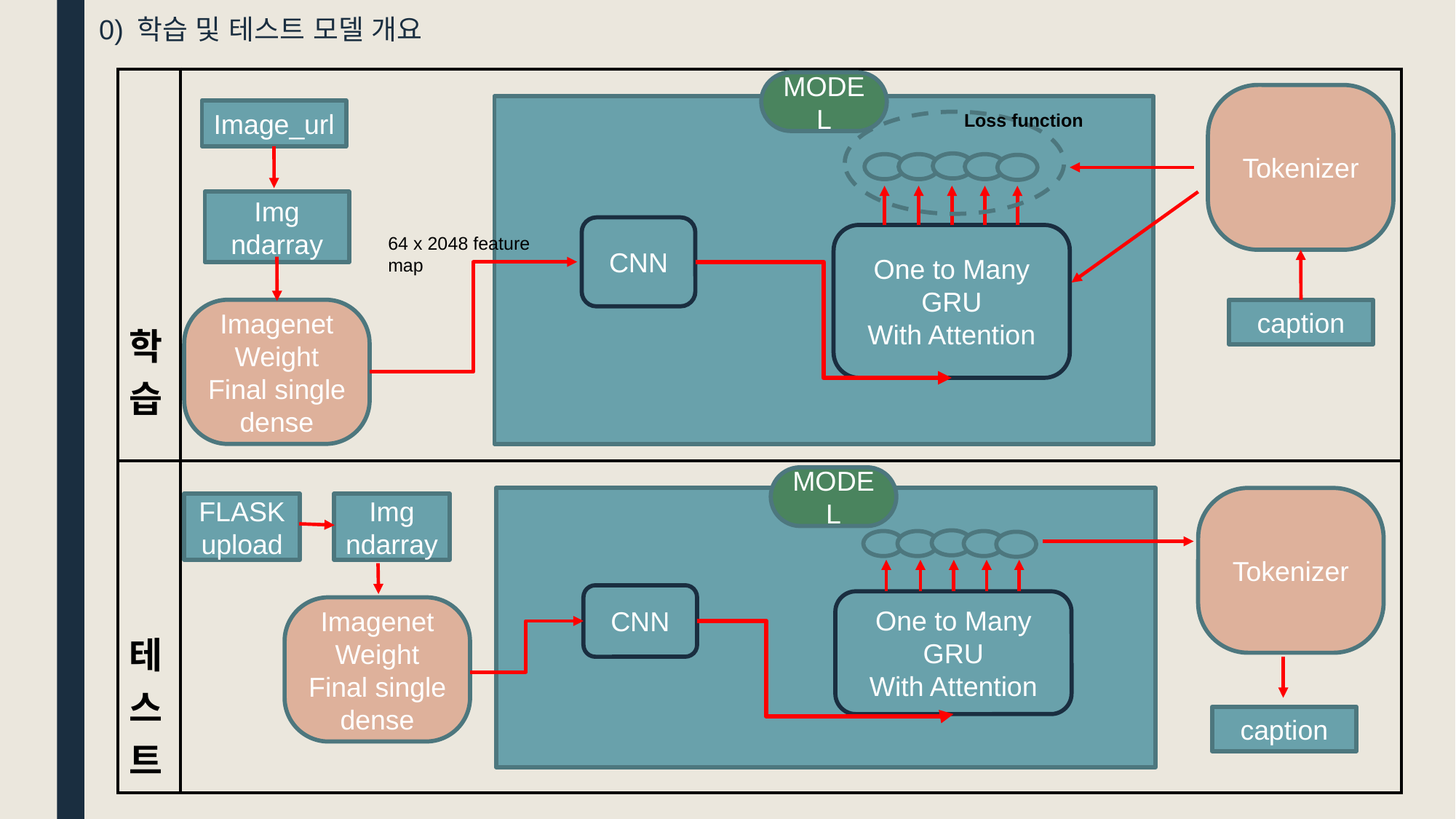

# 0) 학습 및 테스트 모델 개요
| 학습 |  |
| --- | --- |
| 테스트 |  |
MODEL

CNN
One to Many
GRU
With Attention

Tokenizer
Image_url
Img
ndarray
64 x 2048 feature map
Imagenet
Weight
Final single
dense
caption
Loss function

MODEL

CNN
One to Many
GRU
With Attention
Tokenizer
FLASK
upload
Img
ndarray

Imagenet
Weight
Final single
dense
caption